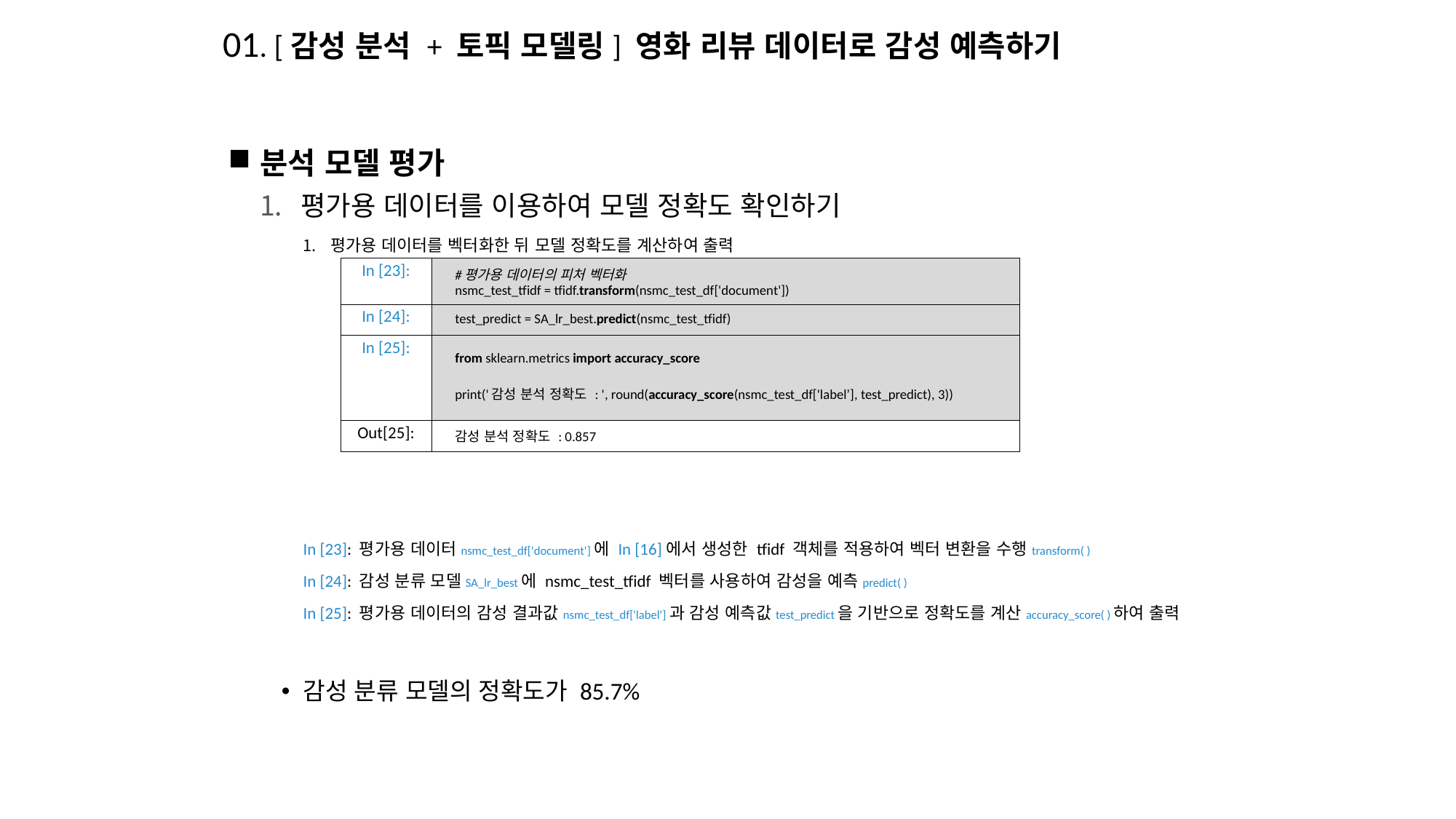

# 01. [감성 분석 + 토픽 모델링] 영화 리뷰 데이터로 감성 예측하기
분석 모델 평가
평가용 데이터를 이용하여 모델 정확도 확인하기
평가용 데이터를 벡터화한 뒤 모델 정확도를 계산하여 출력

In [23]: 평가용 데이터nsmc_test_df['document']에 In [16]에서 생성한 tfidf 객체를 적용하여 벡터 변환을 수행transform( )
In [24]: 감성 분류 모델SA_lr_best에 nsmc_test_tfidf 벡터를 사용하여 감성을 예측predict( )
In [25]: 평가용 데이터의 감성 결과값nsmc_test_df['label']과 감성 예측값test_predict을 기반으로 정확도를 계산accuracy_score( )하여 출력

감성 분류 모델의 정확도가 85.7%

| In [23]: | #평가용 데이터의 피처 벡터화 nsmc\_test\_tfidf = tfidf.transform(nsmc\_test\_df['document']) |
| --- | --- |
| In [24]: | test\_predict = SA\_lr\_best.predict(nsmc\_test\_tfidf) |
| In [25]: | from sklearn.metrics import accuracy\_score print('감성 분석 정확도 : ', round(accuracy\_score(nsmc\_test\_df['label’], test\_predict), 3)) |
| Out[25]: | 감성 분석 정확도 : 0.857 |